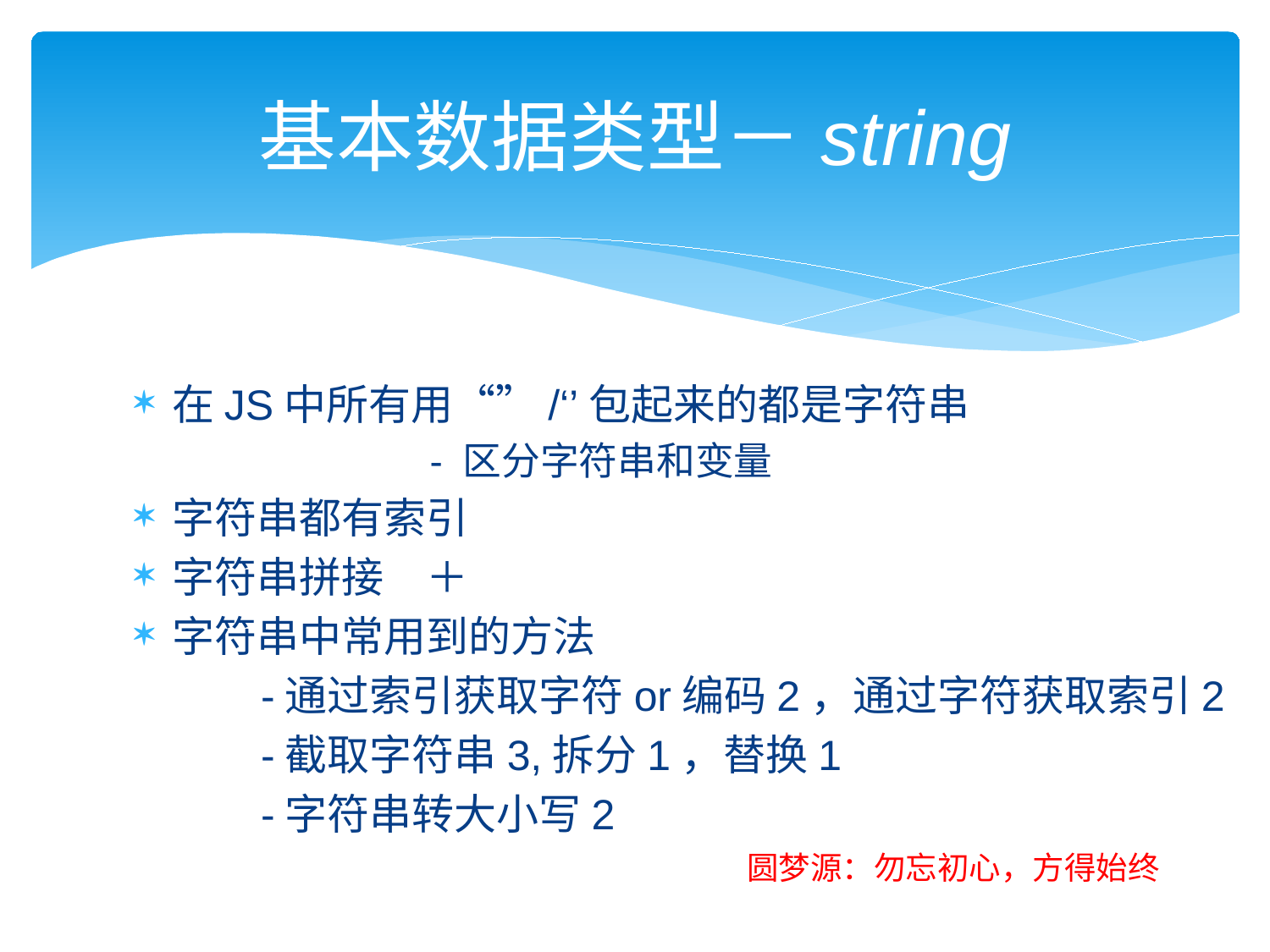

# 基本数据类型－string
在JS中所有用“”/‘’包起来的都是字符串
		- 区分字符串和变量
字符串都有索引
字符串拼接	＋
字符串中常用到的方法
	-通过索引获取字符or编码2，通过字符获取索引2
	-截取字符串3,拆分1，替换1
	-字符串转大小写2